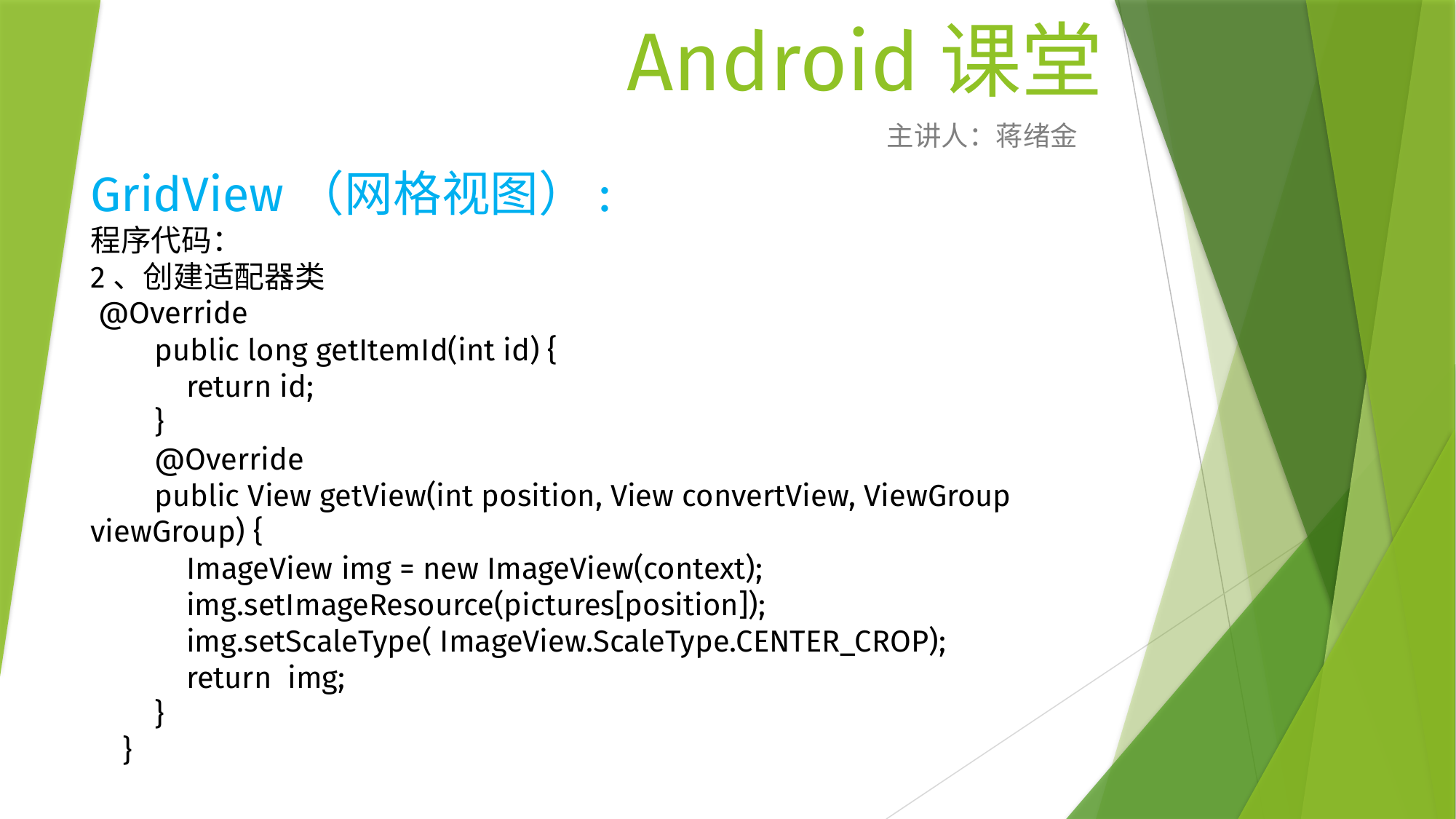

# Android课堂
主讲人：蒋绪金
GridView（网格视图）:
程序代码：
2、创建适配器类
 @Override
        public long getItemId(int id) {
            return id;
        }
        @Override
        public View getView(int position, View convertView, ViewGroup viewGroup) {
            ImageView img = new ImageView(context);
            img.setImageResource(pictures[position]);
            img.setScaleType( ImageView.ScaleType.CENTER_CROP);
            return  img;
        }
    }